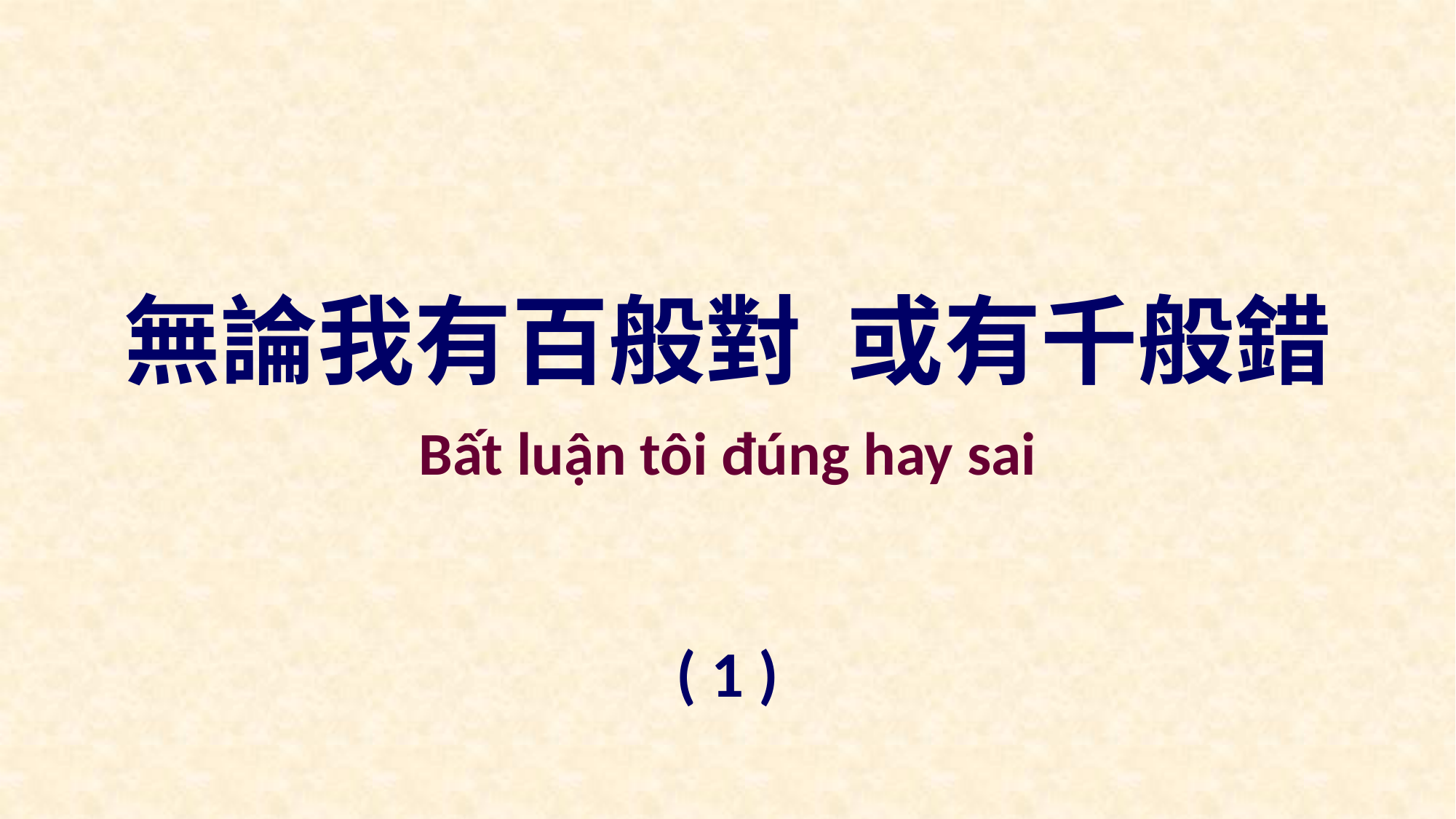

無論我有百般對  或有千般錯
Bất luận tôi đúng hay sai
( 1 )